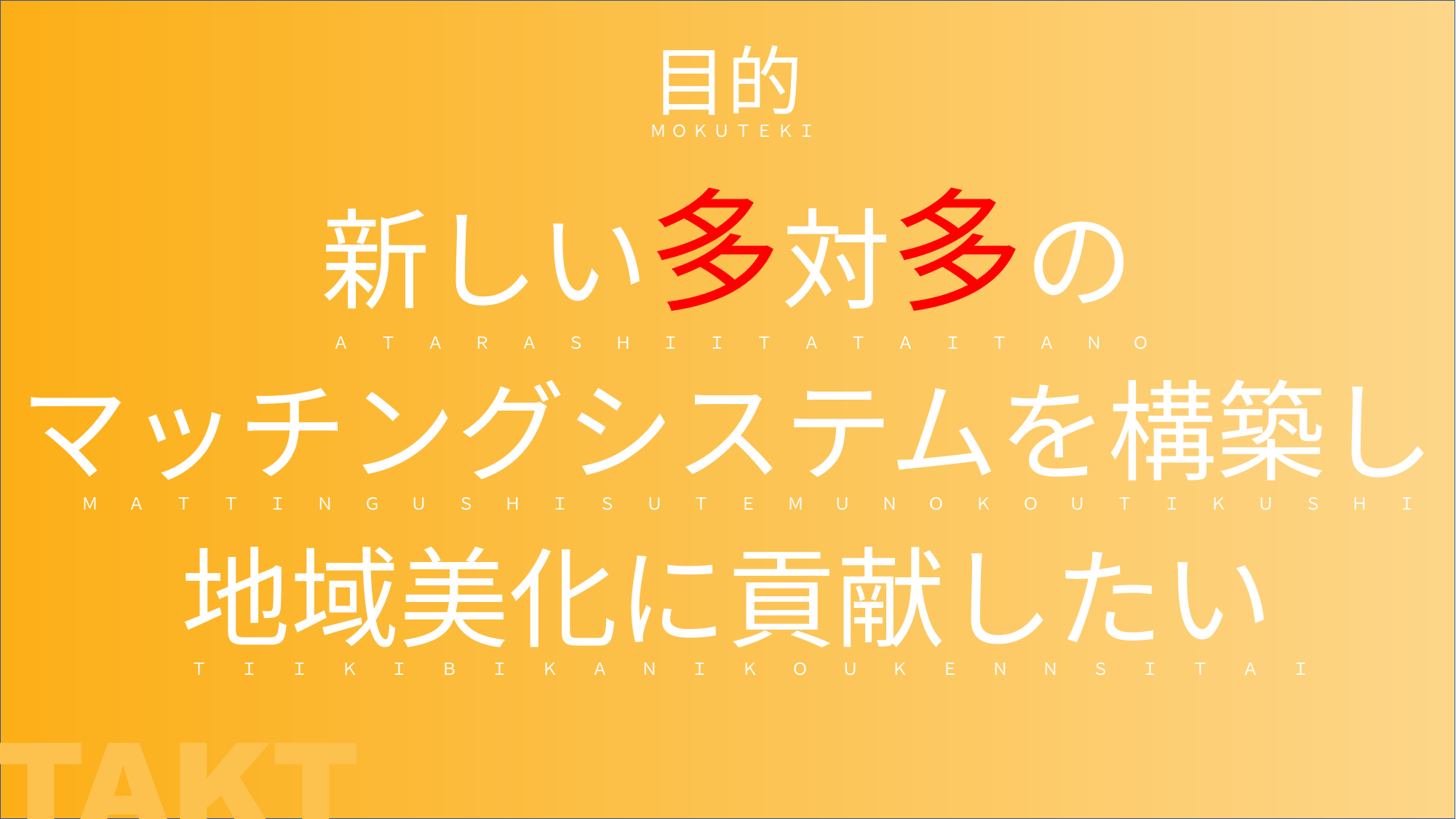

# 目的
ＭＯＫＵＴＥＫＩ
新しい多対多の
マッチングシステムを構築し
地域美化に貢献したい
ＡＴＡＲＡＳＨＩＩＴＡＴＡＩＴＡＮＯ
ＭＡＴＴＩＮＧＵＳＨＩＳＵＴＥＭＵＮＯＫＯＵＴＩＫＵＳＨＩ
ＴＩＩＫＩＢＩＫＡＮＩＫＯＵＫＥＮＮＳＩＴＡＩ
TAKT